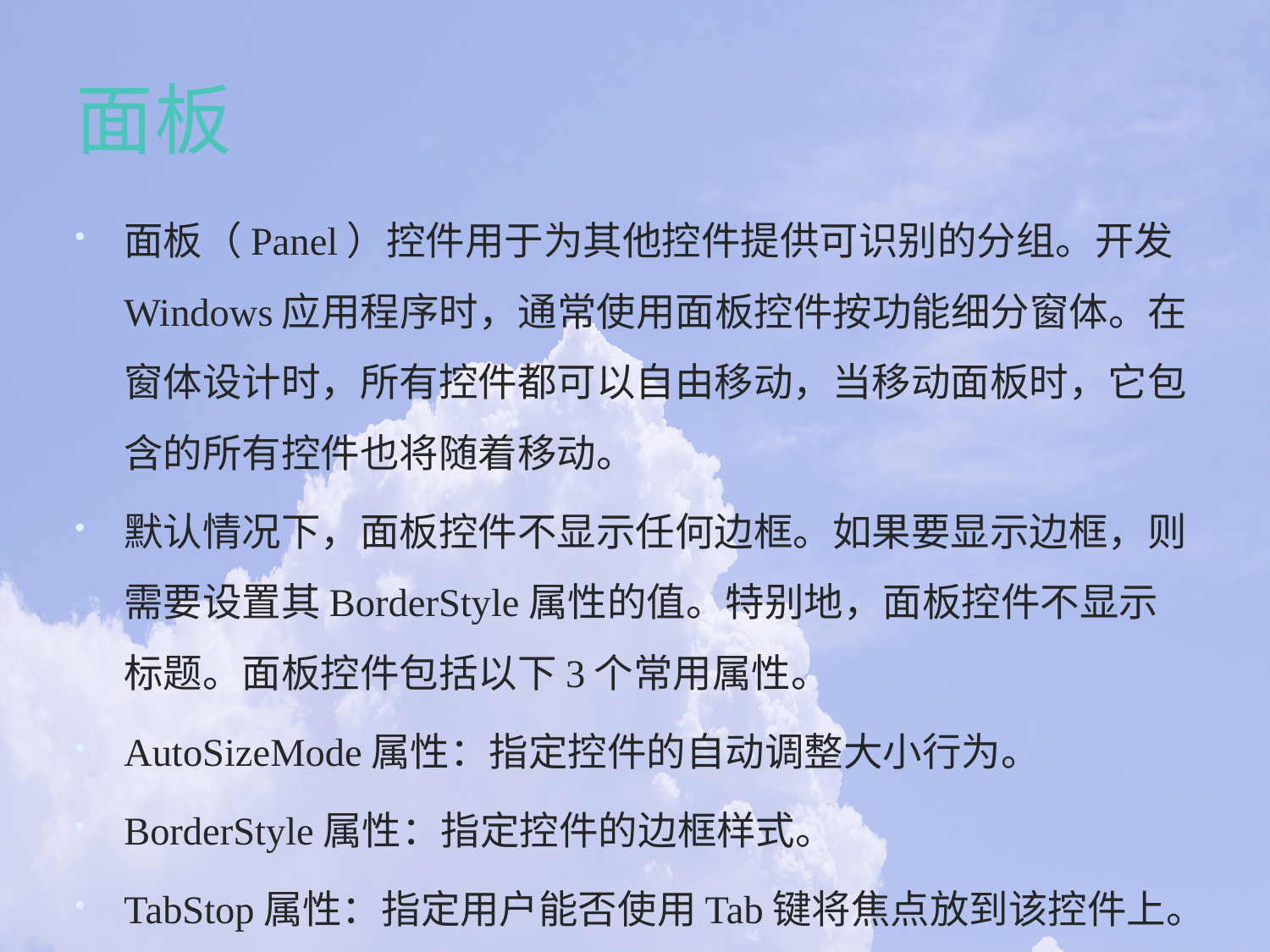

# 面板
面板（Panel）控件用于为其他控件提供可识别的分组。开发Windows应用程序时，通常使用面板控件按功能细分窗体。在窗体设计时，所有控件都可以自由移动，当移动面板时，它包含的所有控件也将随着移动。
默认情况下，面板控件不显示任何边框。如果要显示边框，则需要设置其BorderStyle属性的值。特别地，面板控件不显示标题。面板控件包括以下3个常用属性。
AutoSizeMode属性：指定控件的自动调整大小行为。
BorderStyle属性：指定控件的边框样式。
TabStop属性：指定用户能否使用Tab键将焦点放到该控件上。